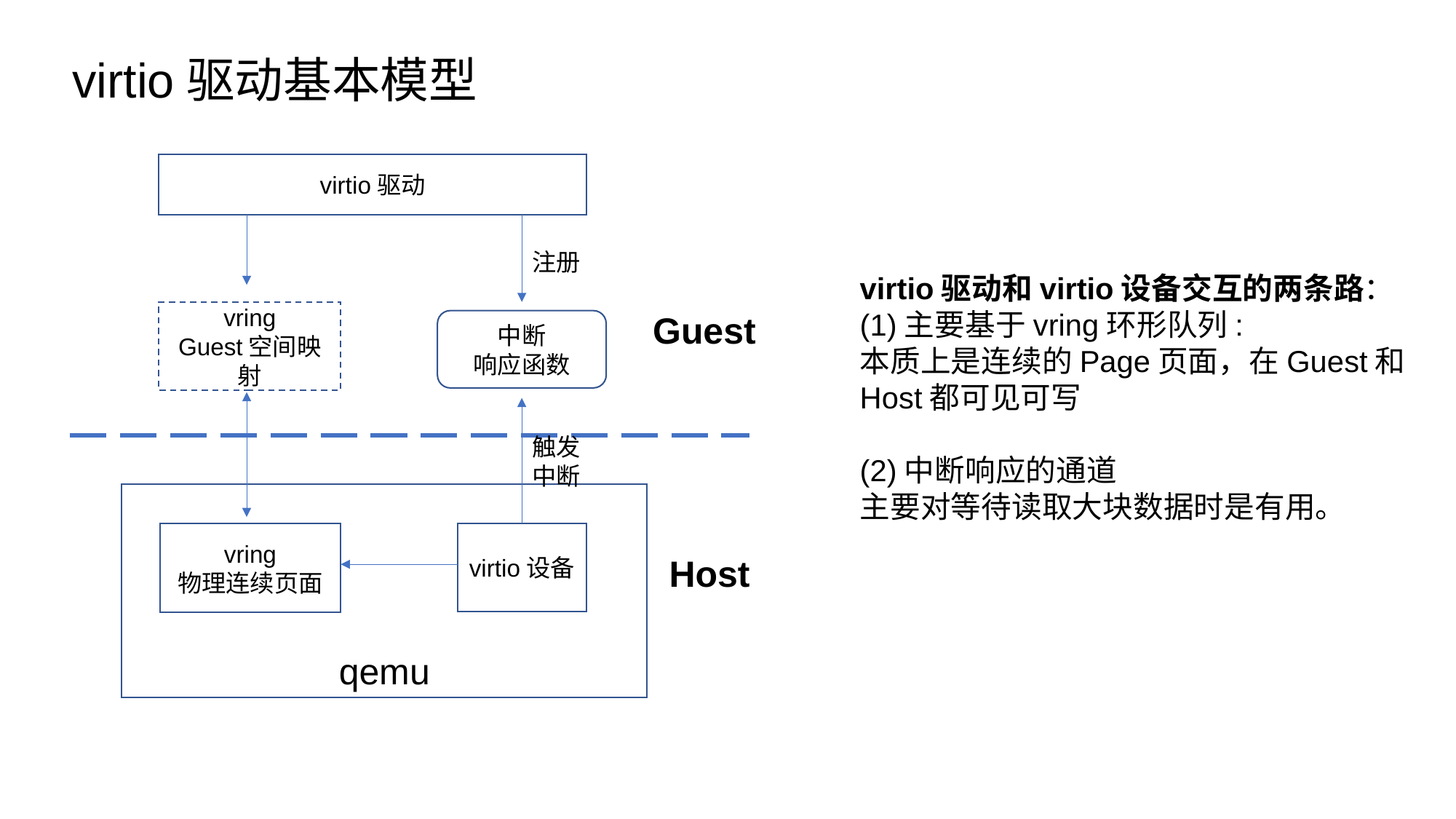

virtio驱动基本模型
virtio驱动
注册
virtio驱动和virtio设备交互的两条路：
(1)主要基于vring环形队列:
本质上是连续的Page页面，在Guest和Host都可见可写

(2)中断响应的通道
主要对等待读取大块数据时是有用。
vring
Guest空间映射
Guest
中断
响应函数
触发中断
qemu
virtio设备
vring
物理连续页面
Host